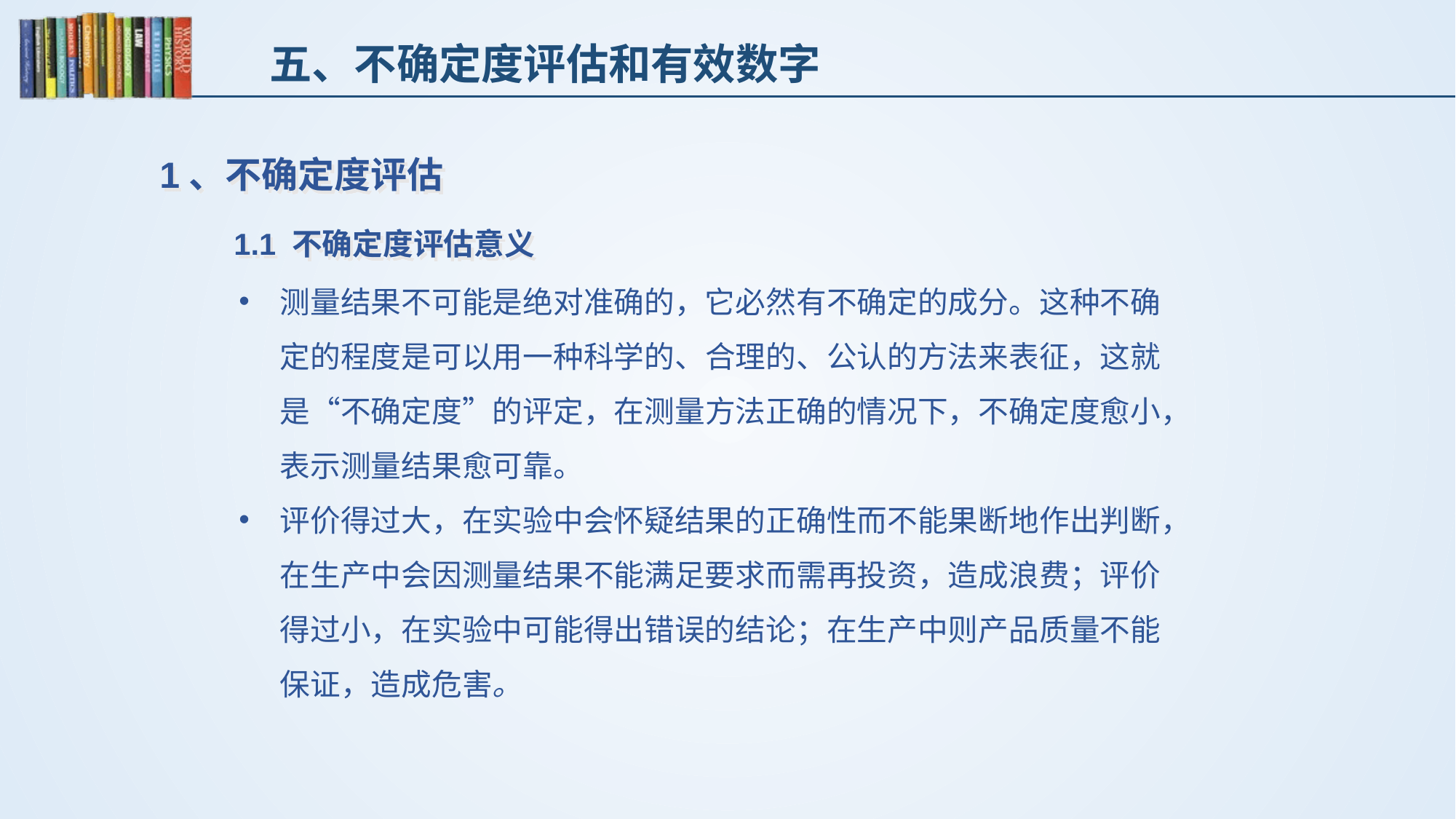

五、不确定度评估和有效数字
1、不确定度评估
1.1 不确定度评估意义
测量结果不可能是绝对准确的，它必然有不确定的成分。这种不确定的程度是可以用一种科学的、合理的、公认的方法来表征，这就是“不确定度”的评定，在测量方法正确的情况下，不确定度愈小，表示测量结果愈可靠。
评价得过大，在实验中会怀疑结果的正确性而不能果断地作出判断，在生产中会因测量结果不能满足要求而需再投资，造成浪费；评价得过小，在实验中可能得出错误的结论；在生产中则产品质量不能保证，造成危害。